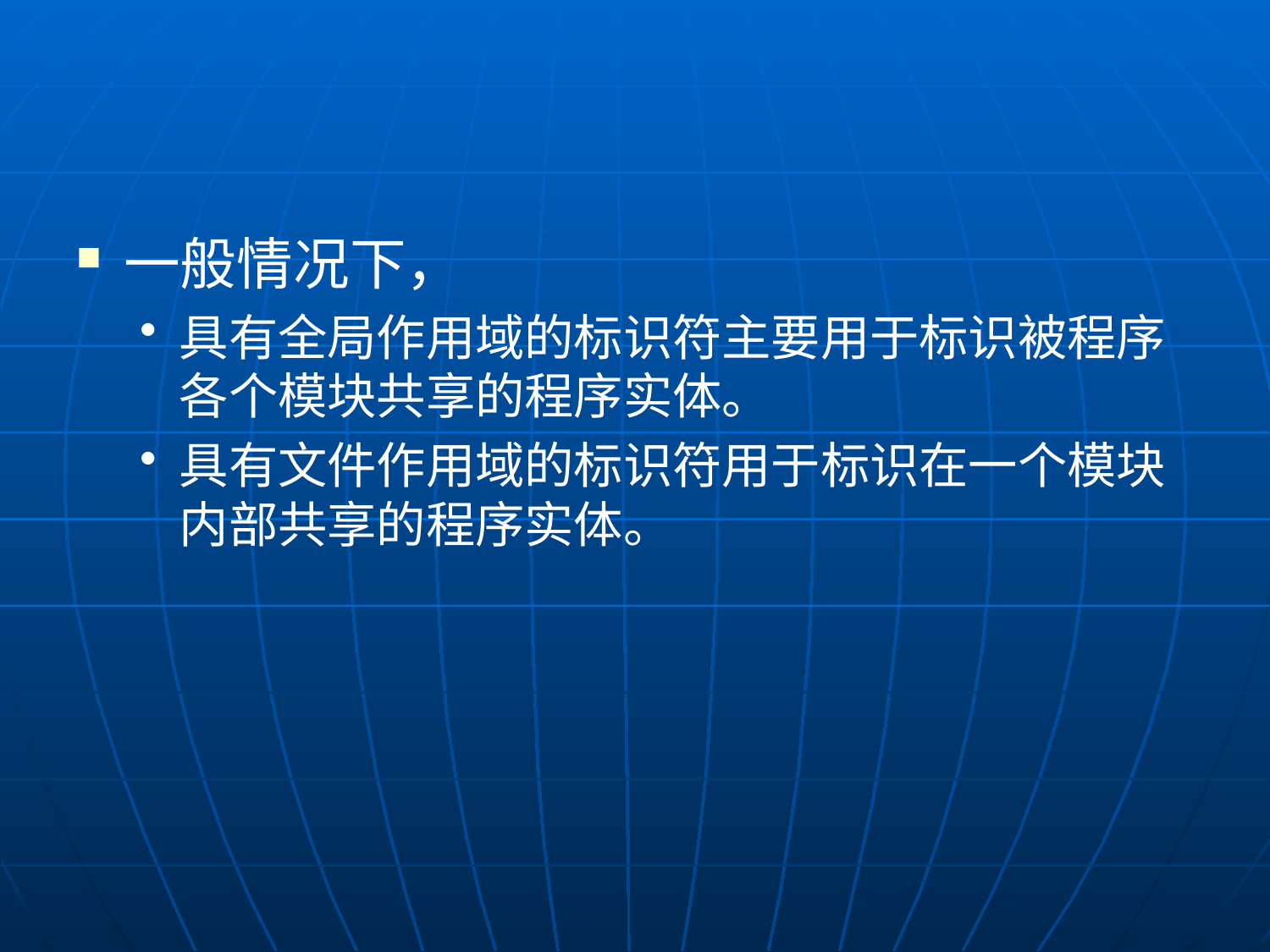

#
一般情况下，
具有全局作用域的标识符主要用于标识被程序各个模块共享的程序实体。
具有文件作用域的标识符用于标识在一个模块内部共享的程序实体。